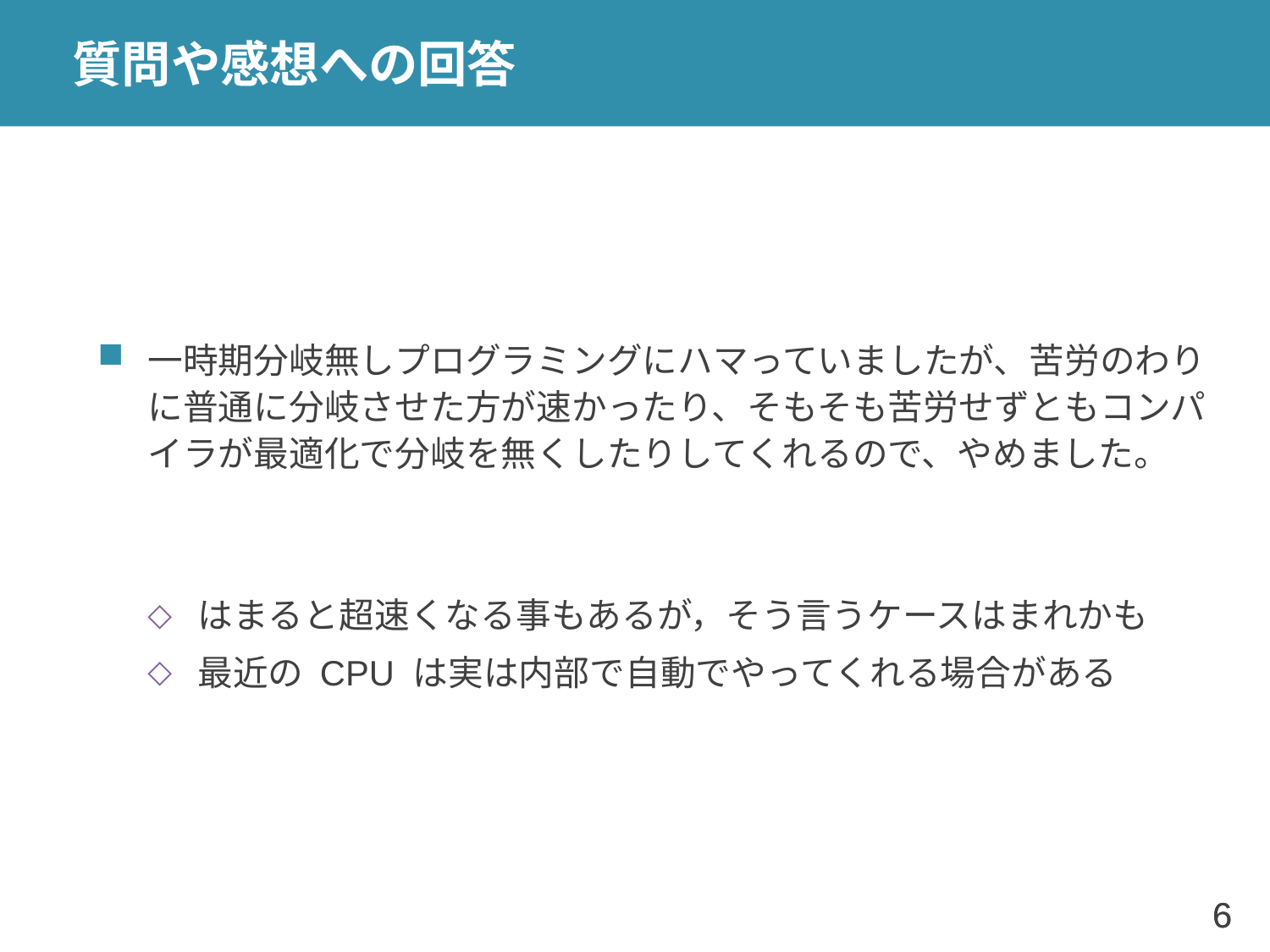

# 質問や感想への回答
一時期分岐無しプログラミングにハマっていましたが、苦労のわりに普通に分岐させた方が速かったり、そもそも苦労せずともコンパイラが最適化で分岐を無くしたりしてくれるので、やめました。

はまると超速くなる事もあるが，そう言うケースはまれかも
最近の CPU は実は内部で自動でやってくれる場合がある